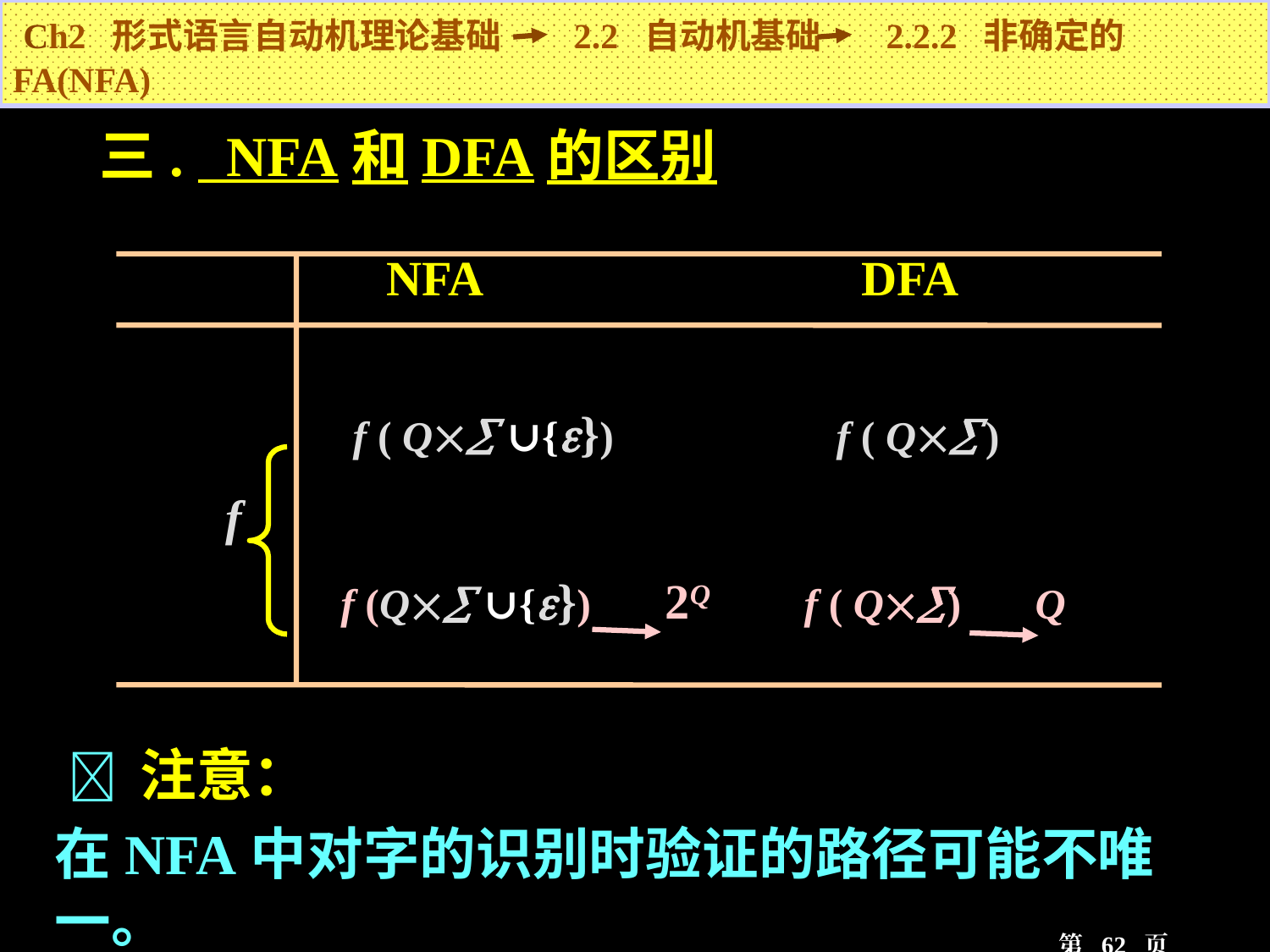

Ch2  形式语言自动机理论基础        2.2  自动机基础       2.2.2  非确定的FA(NFA)

  三.   NFA和DFA的区别

                           NFA                               DFA

                            f ( Q×∑ ∪{ε})                     f ( Q×∑ )
                f
                           f (Q×∑ ∪{ε})       2Q             f ( Q×∑)       Q

 ♥ 注意：
在NFA中对字的识别时验证的路径可能不唯一。